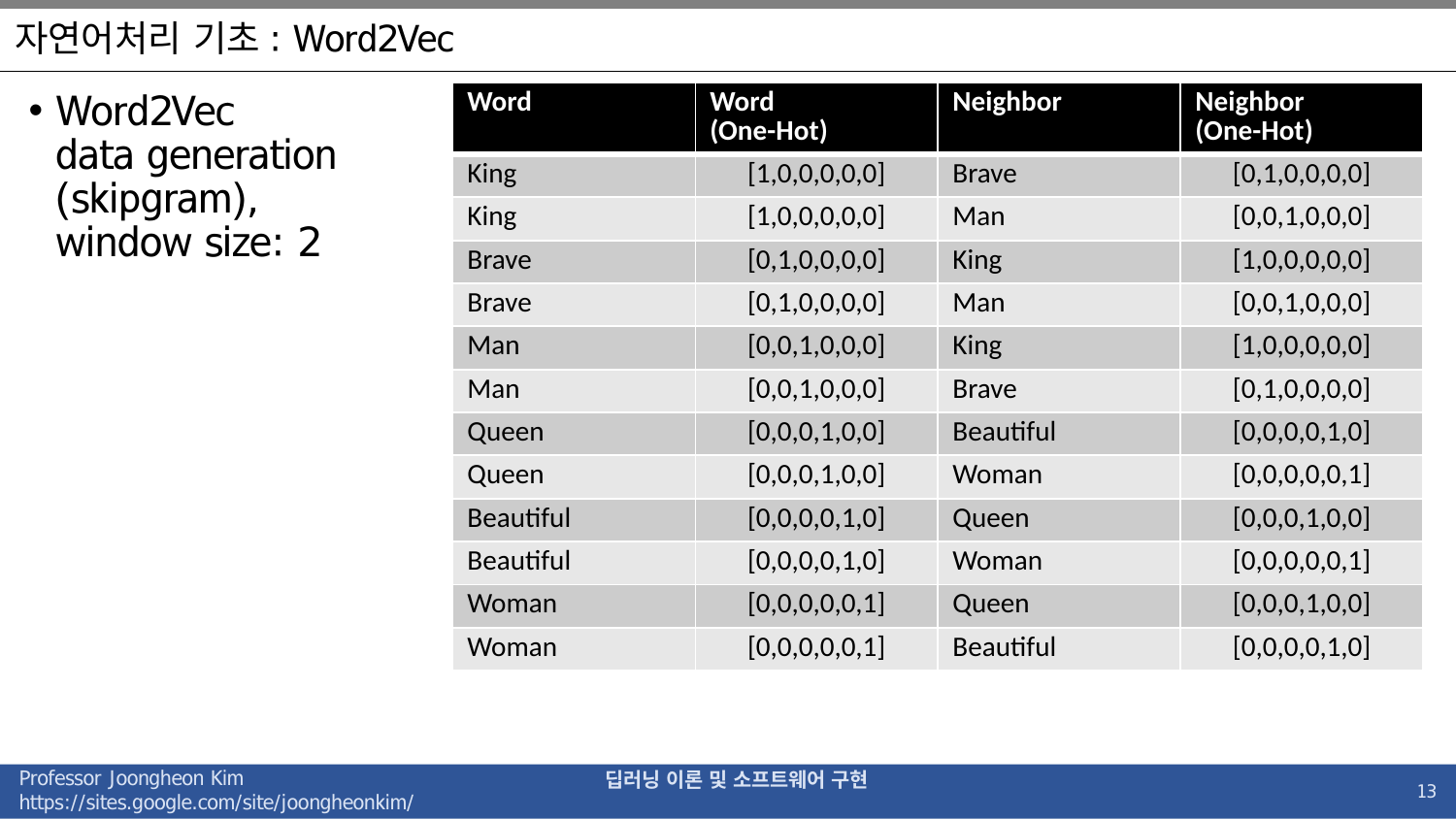

# 자연어처리 기초: Word2Vec
| Word | Word (One-Hot) | Neighbor | Neighbor (One-Hot) |
| --- | --- | --- | --- |
| King | [1,0,0,0,0,0] | Brave | [0,1,0,0,0,0] |
| King | [1,0,0,0,0,0] | Man | [0,0,1,0,0,0] |
| Brave | [0,1,0,0,0,0] | King | [1,0,0,0,0,0] |
| Brave | [0,1,0,0,0,0] | Man | [0,0,1,0,0,0] |
| Man | [0,0,1,0,0,0] | King | [1,0,0,0,0,0] |
| Man | [0,0,1,0,0,0] | Brave | [0,1,0,0,0,0] |
| Queen | [0,0,0,1,0,0] | Beautiful | [0,0,0,0,1,0] |
| Queen | [0,0,0,1,0,0] | Woman | [0,0,0,0,0,1] |
| Beautiful | [0,0,0,0,1,0] | Queen | [0,0,0,1,0,0] |
| Beautiful | [0,0,0,0,1,0] | Woman | [0,0,0,0,0,1] |
| Woman | [0,0,0,0,0,1] | Queen | [0,0,0,1,0,0] |
| Woman | [0,0,0,0,0,1] | Beautiful | [0,0,0,0,1,0] |
Word2Vec
data generation
(skipgram),
window size: 2

13